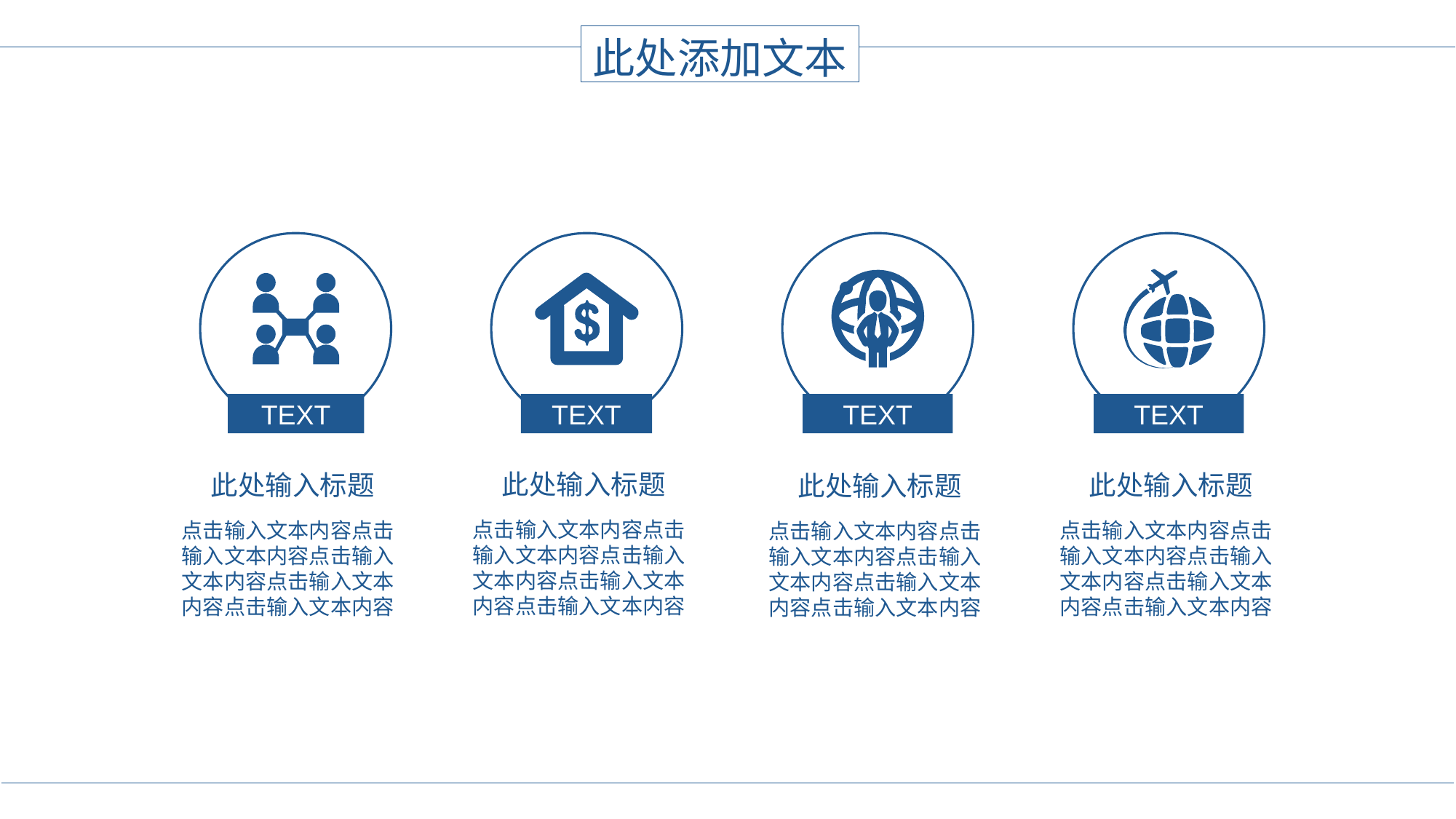

此处添加文本

TEXT
TEXT
TEXT
TEXT
此处输入标题
此处输入标题
此处输入标题
此处输入标题
点击输入文本内容点击输入文本内容点击输入文本内容点击输入文本内容点击输入文本内容
点击输入文本内容点击输入文本内容点击输入文本内容点击输入文本内容点击输入文本内容
点击输入文本内容点击输入文本内容点击输入文本内容点击输入文本内容点击输入文本内容
点击输入文本内容点击输入文本内容点击输入文本内容点击输入文本内容点击输入文本内容